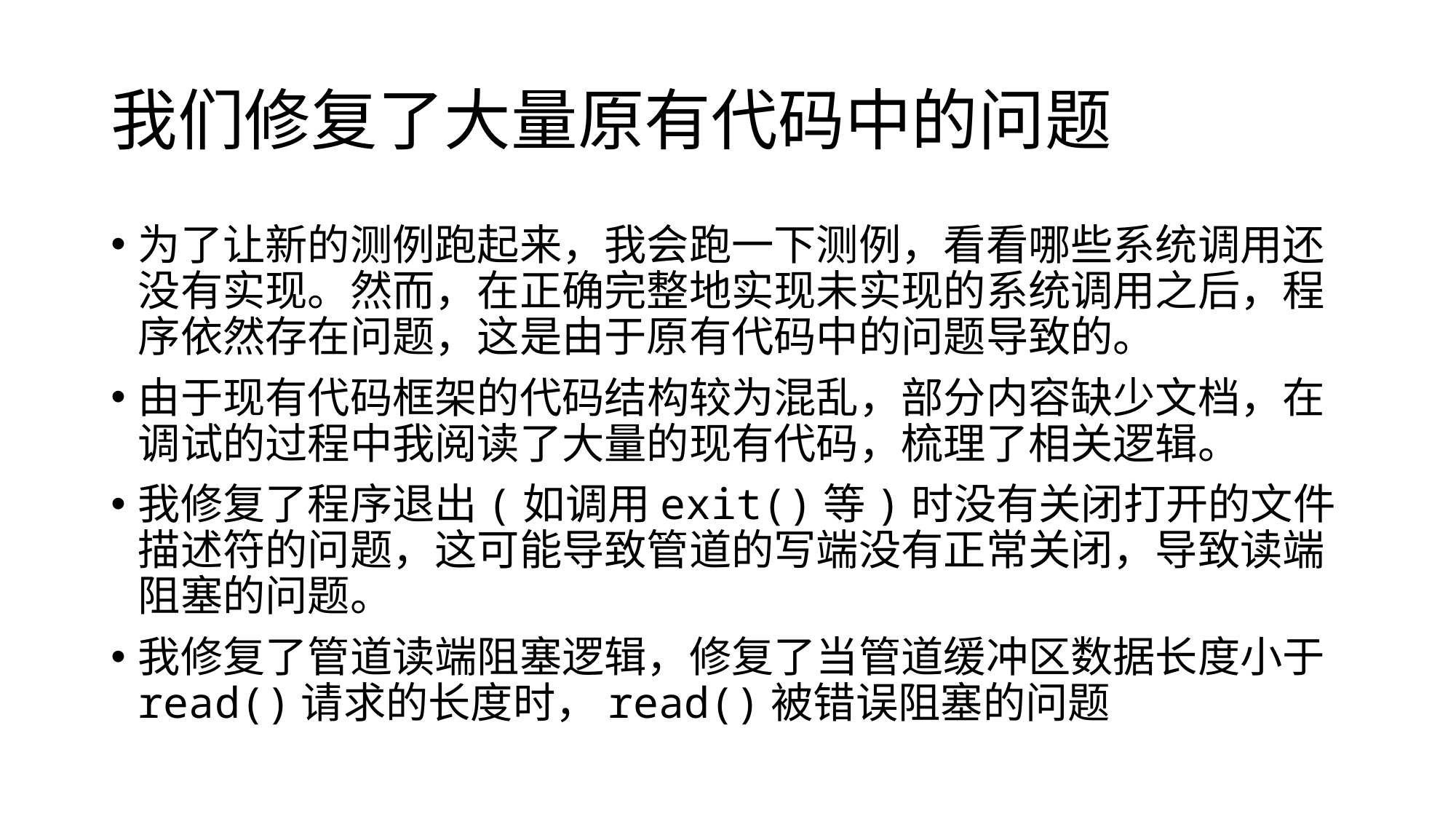

# 我们修复了大量原有代码中的问题
为了让新的测例跑起来，我会跑一下测例，看看哪些系统调用还没有实现。然而，在正确完整地实现未实现的系统调用之后，程序依然存在问题，这是由于原有代码中的问题导致的。
由于现有代码框架的代码结构较为混乱，部分内容缺少文档，在调试的过程中我阅读了大量的现有代码，梳理了相关逻辑。
我修复了程序退出(如调用exit()等)时没有关闭打开的文件描述符的问题，这可能导致管道的写端没有正常关闭，导致读端阻塞的问题。
我修复了管道读端阻塞逻辑，修复了当管道缓冲区数据长度小于read()请求的长度时，read()被错误阻塞的问题